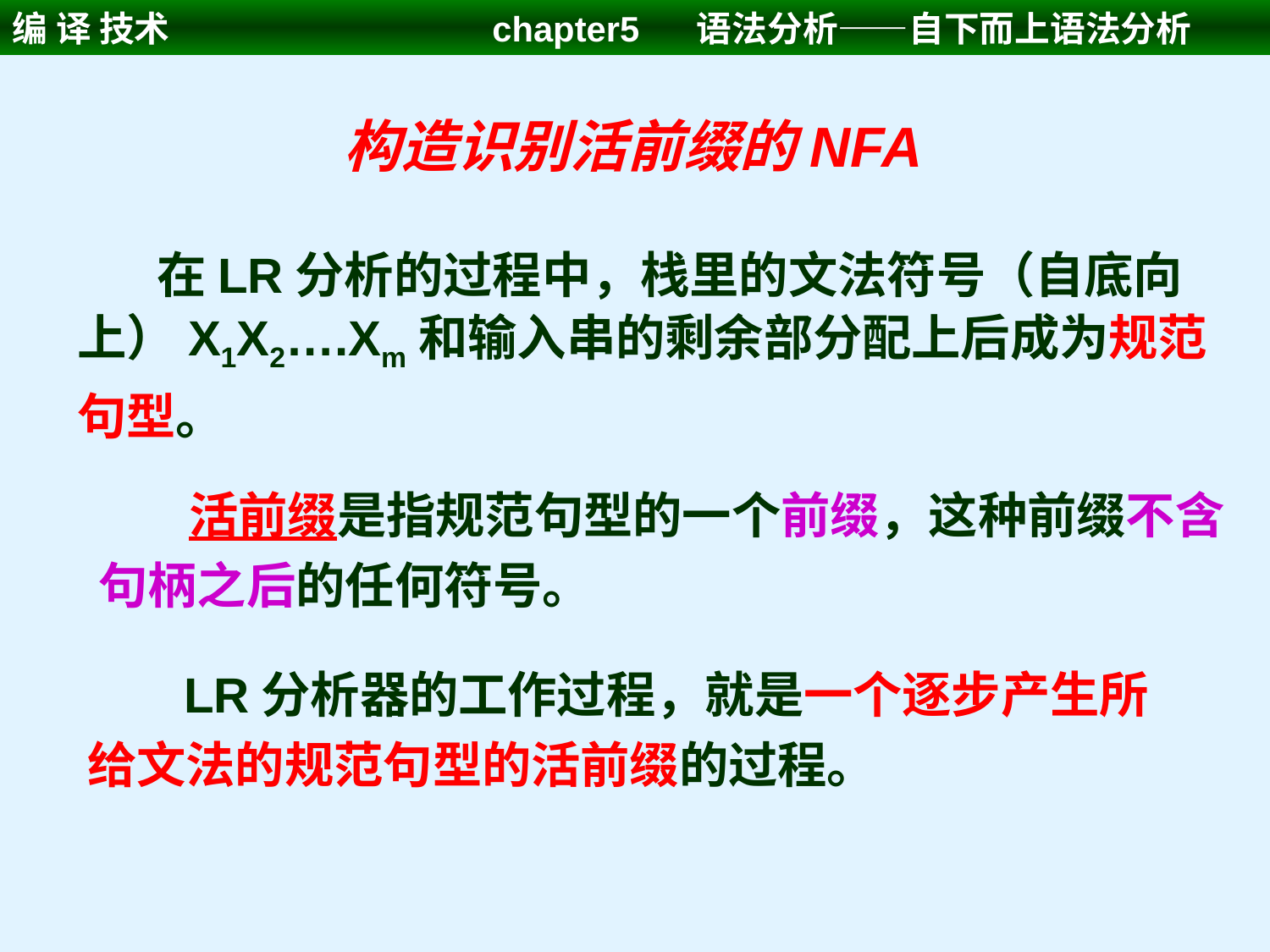

构造识别活前缀的NFA
      在LR分析的过程中，栈里的文法符号（自底向上）X1X2….Xm和输入串的剩余部分配上后成为规范句型。
       活前缀是指规范句型的一个前缀，这种前缀不含
句柄之后的任何符号。
       LR分析器的工作过程，就是一个逐步产生所给文法的规范句型的活前缀的过程。